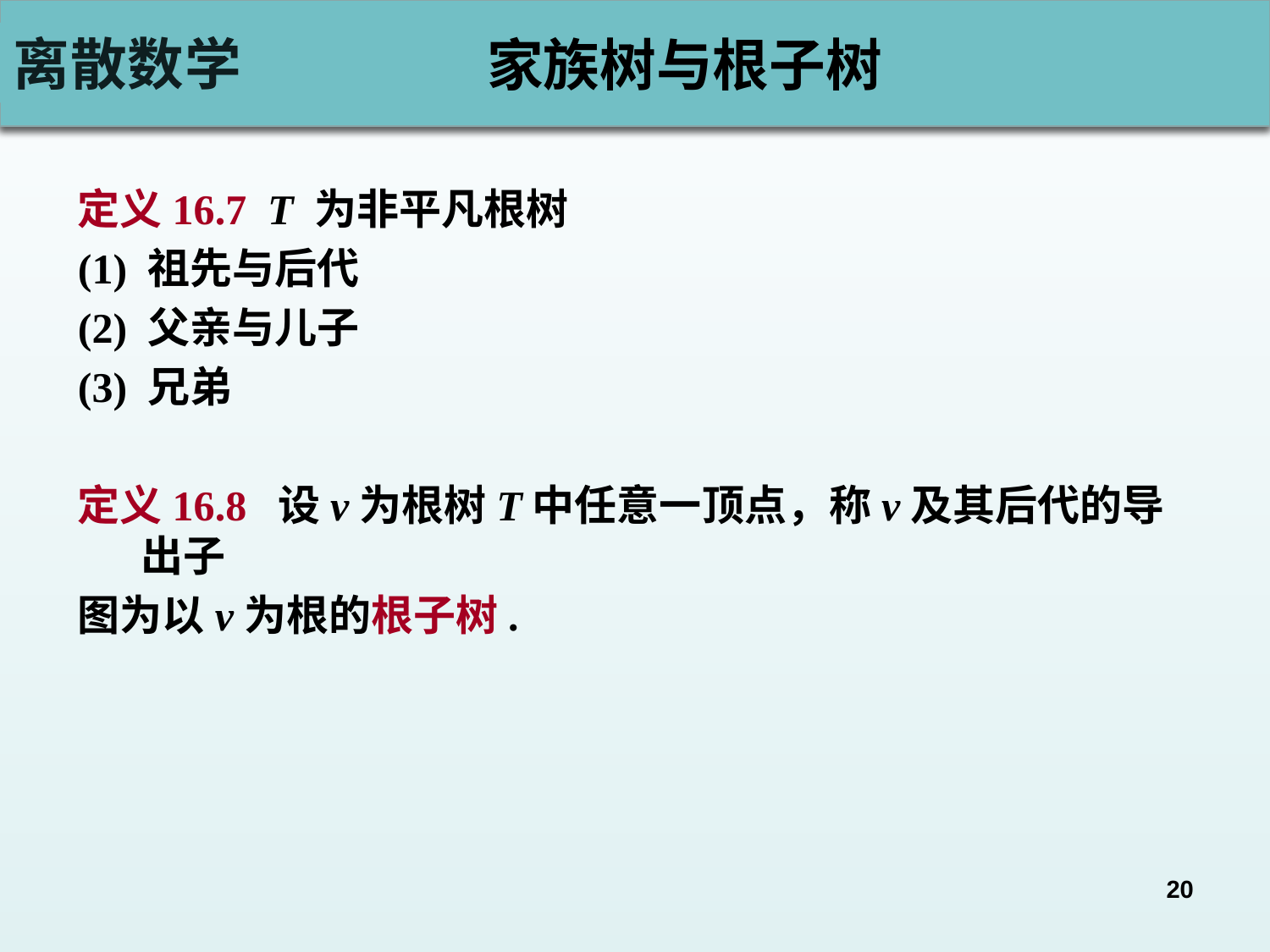

# 家族树与根子树
定义16.7  T 为非平凡根树
(1) 祖先与后代
(2) 父亲与儿子
(3) 兄弟

定义16.8  设v为根树T中任意一顶点，称v及其后代的导出子
图为以v为根的根子树.
20